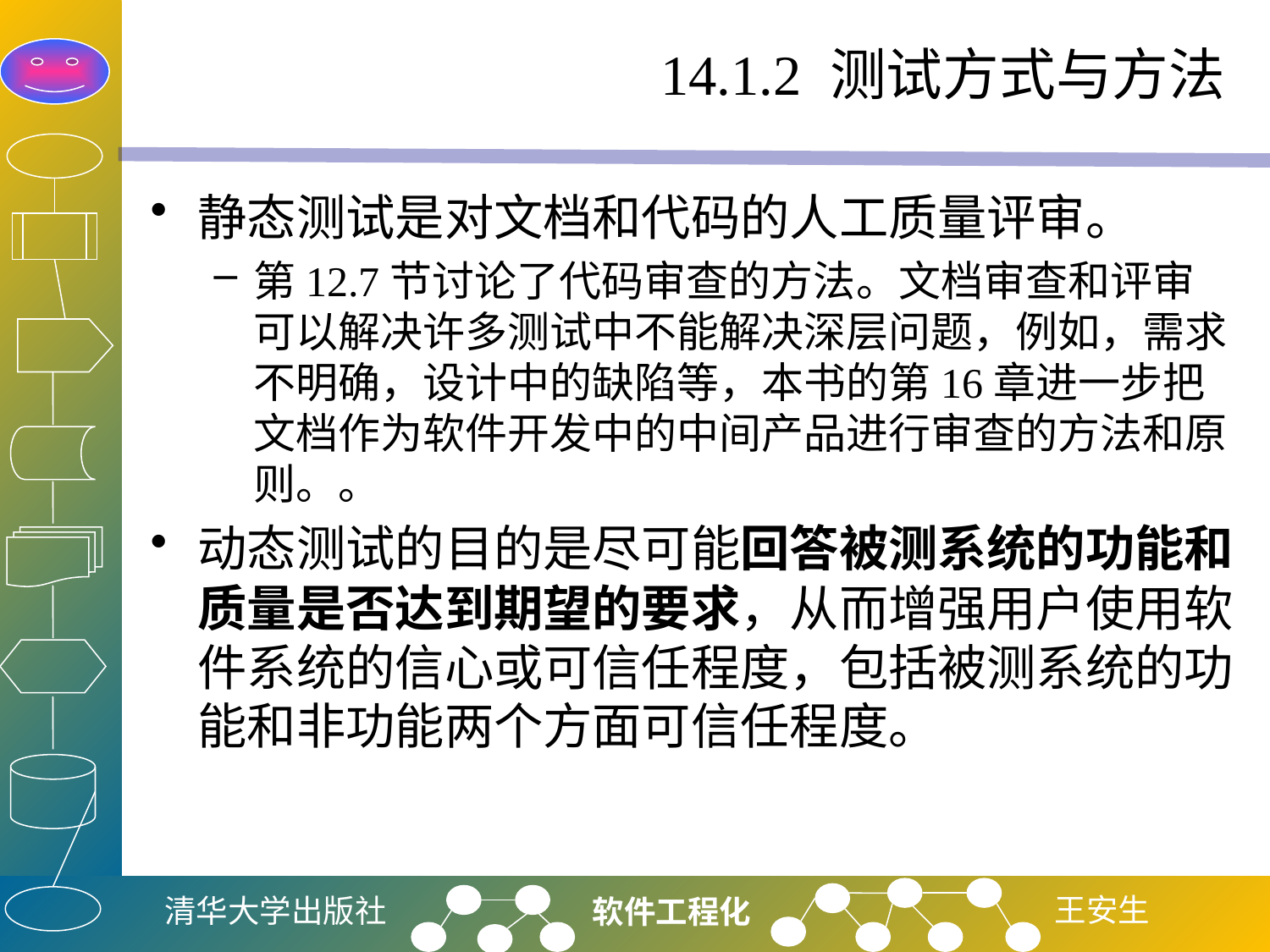

# 14.1.2 测试方式与方法
静态测试是对文档和代码的人工质量评审。
第12.7节讨论了代码审查的方法。文档审查和评审可以解决许多测试中不能解决深层问题，例如，需求不明确，设计中的缺陷等，本书的第16章进一步把文档作为软件开发中的中间产品进行审查的方法和原则。。
动态测试的目的是尽可能回答被测系统的功能和质量是否达到期望的要求，从而增强用户使用软件系统的信心或可信任程度，包括被测系统的功能和非功能两个方面可信任程度。